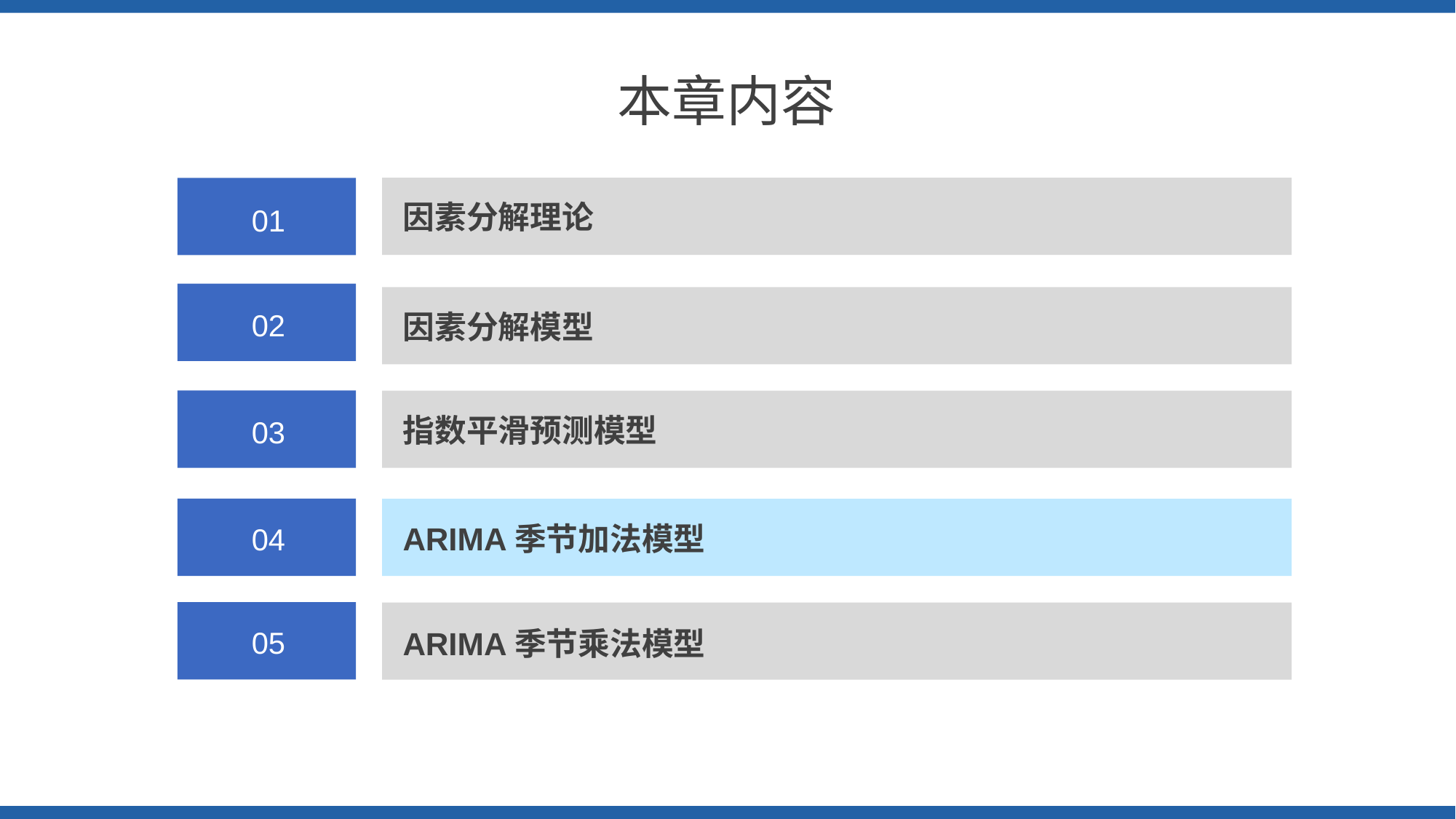

本章内容

01
因素分解理论

02
因素分解模型

03
指数平滑预测模型

04
ARIMA季节加法模型

05
ARIMA季节乘法模型